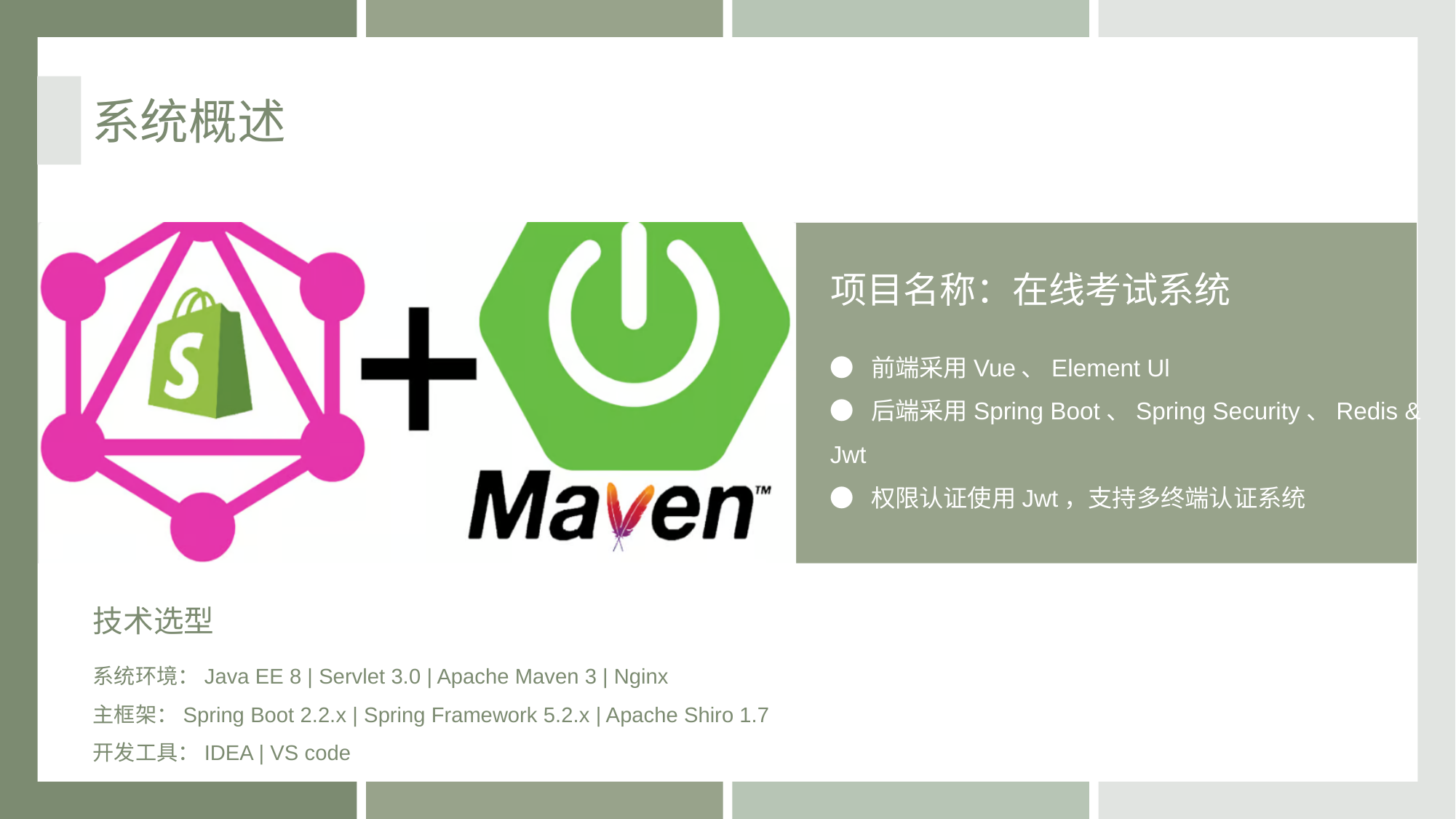

系统概述

项目名称：在线考试系统
●  前端采用Vue、Element Ul
●  后端采用Spring Boot、Spring Security、Redis & Jwt
●  权限认证使用Jwt，支持多终端认证系统
技术选型
系统环境：Java EE 8 | Servlet 3.0 | Apache Maven 3 | Nginx
主框架：Spring Boot 2.2.x | Spring Framework 5.2.x | Apache Shiro 1.7
开发工具：IDEA | VS code